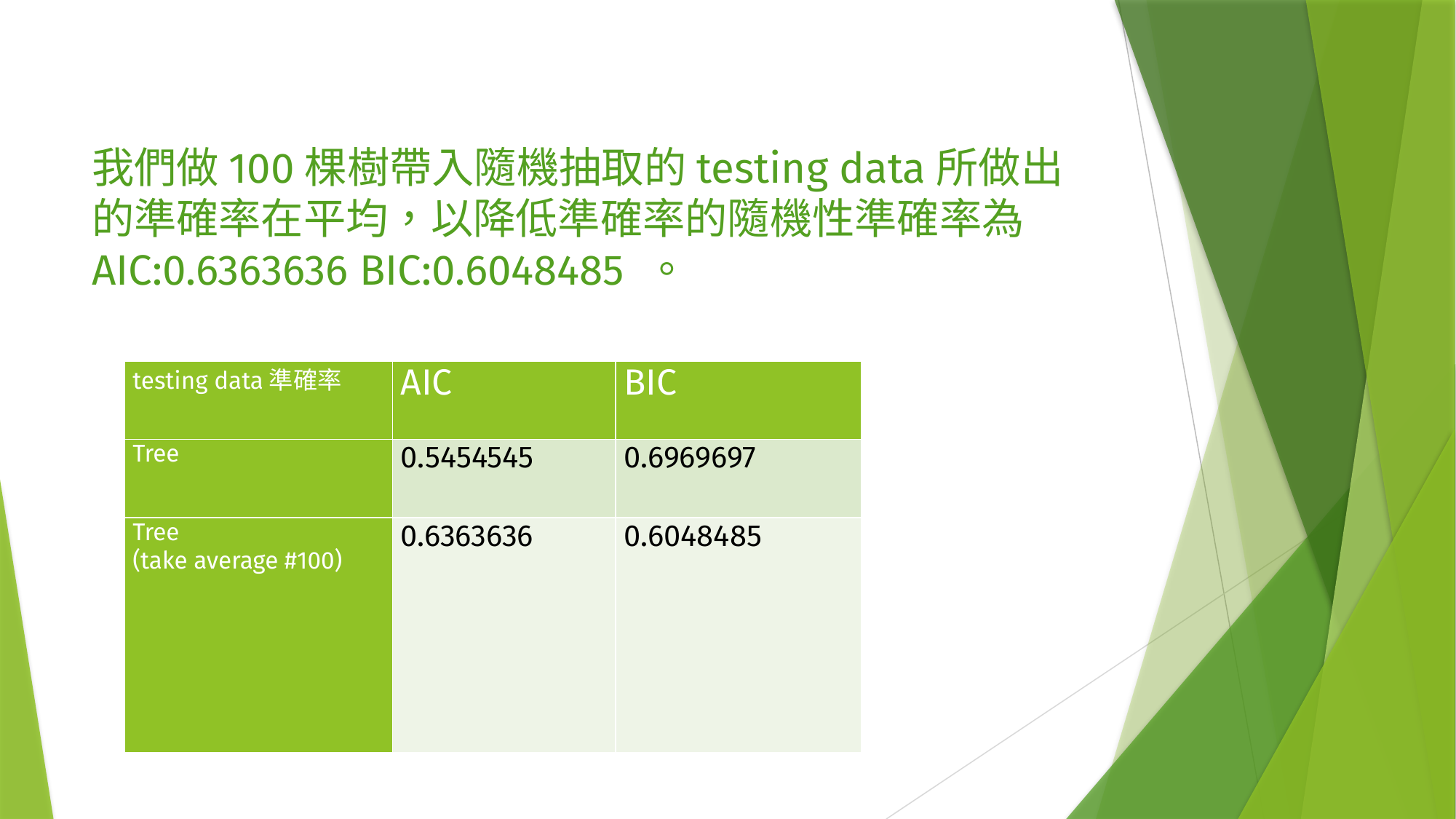

#
我們做100棵樹帶入隨機抽取的testing data所做出的準確率在平均，以降低準確率的隨機性準確率為AIC:0.6363636 BIC:0.6048485 。

| testing data準確率 | AIC | BIC |
| --- | --- | --- |
| Tree | 0.5454545 | 0.6969697 |
| Tree (take average #100) | 0.6363636 | 0.6048485 |